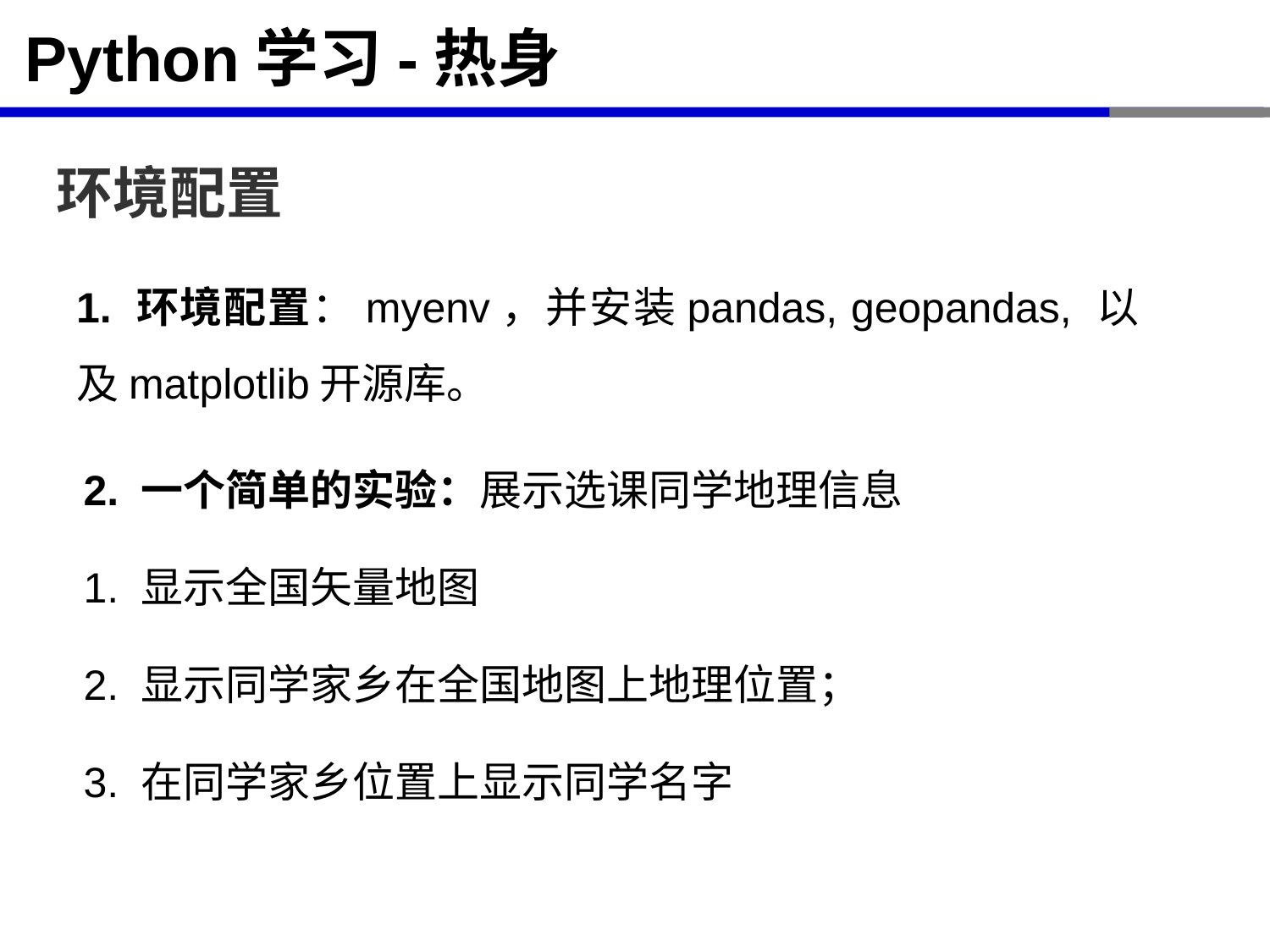

# Python学习-热身
环境配置
1. 环境配置：myenv，并安装pandas, geopandas, 以及matplotlib开源库。
2. 一个简单的实验：展示选课同学地理信息
1. 显示全国矢量地图
2. 显示同学家乡在全国地图上地理位置；
3. 在同学家乡位置上显示同学名字